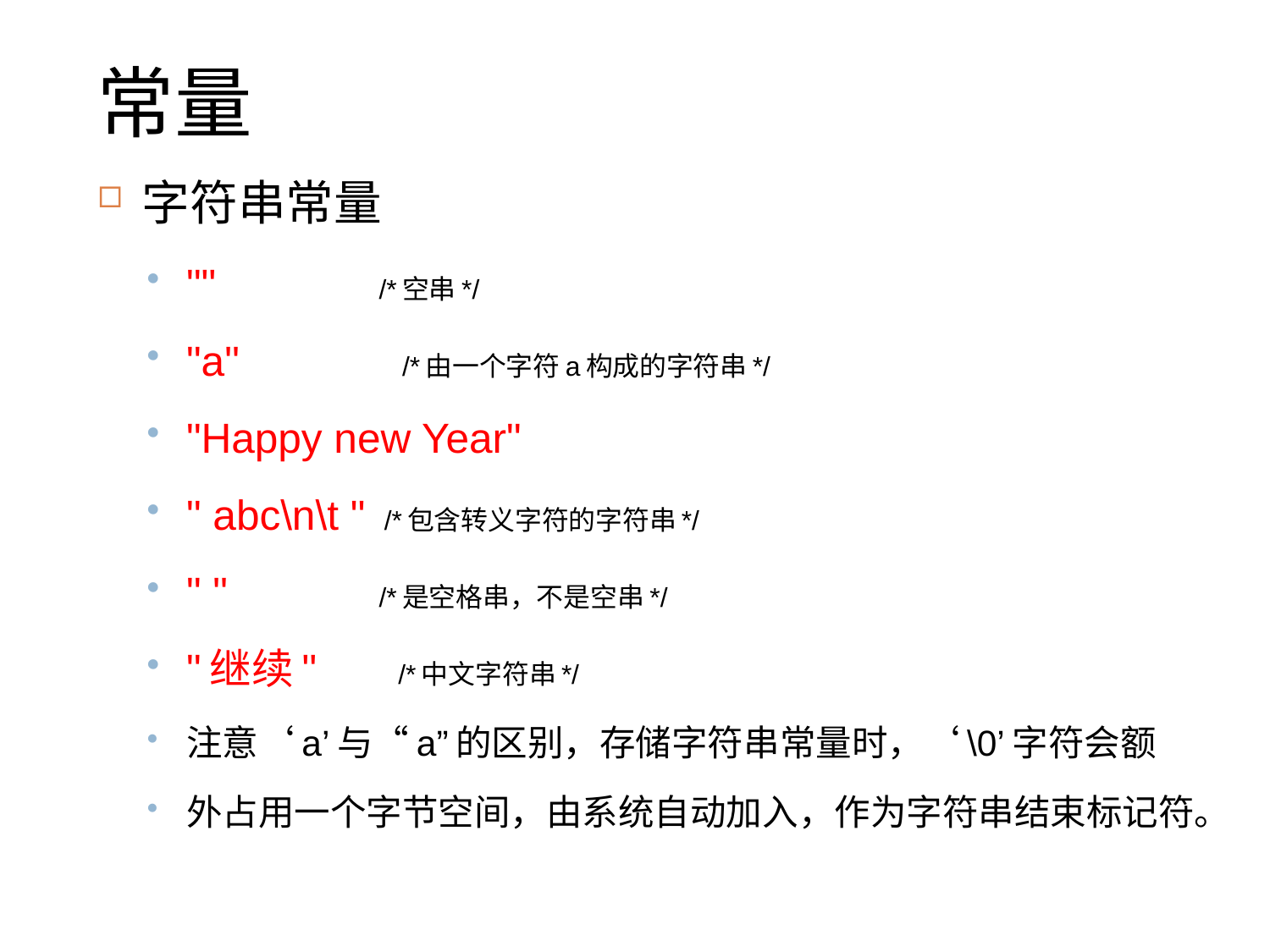

# 常量
字符串常量
""              /*空串*/
"a"              /*由一个字符a构成的字符串*/
"Happy new Year"
" abc\n\t "  /*包含转义字符的字符串*/
" "             /*是空格串，不是空串*/
"继续"       /*中文字符串*/
注意‘a’与“a”的区别，存储字符串常量时，‘\0’字符会额
外占用一个字节空间，由系统自动加入，作为字符串结束标记符。